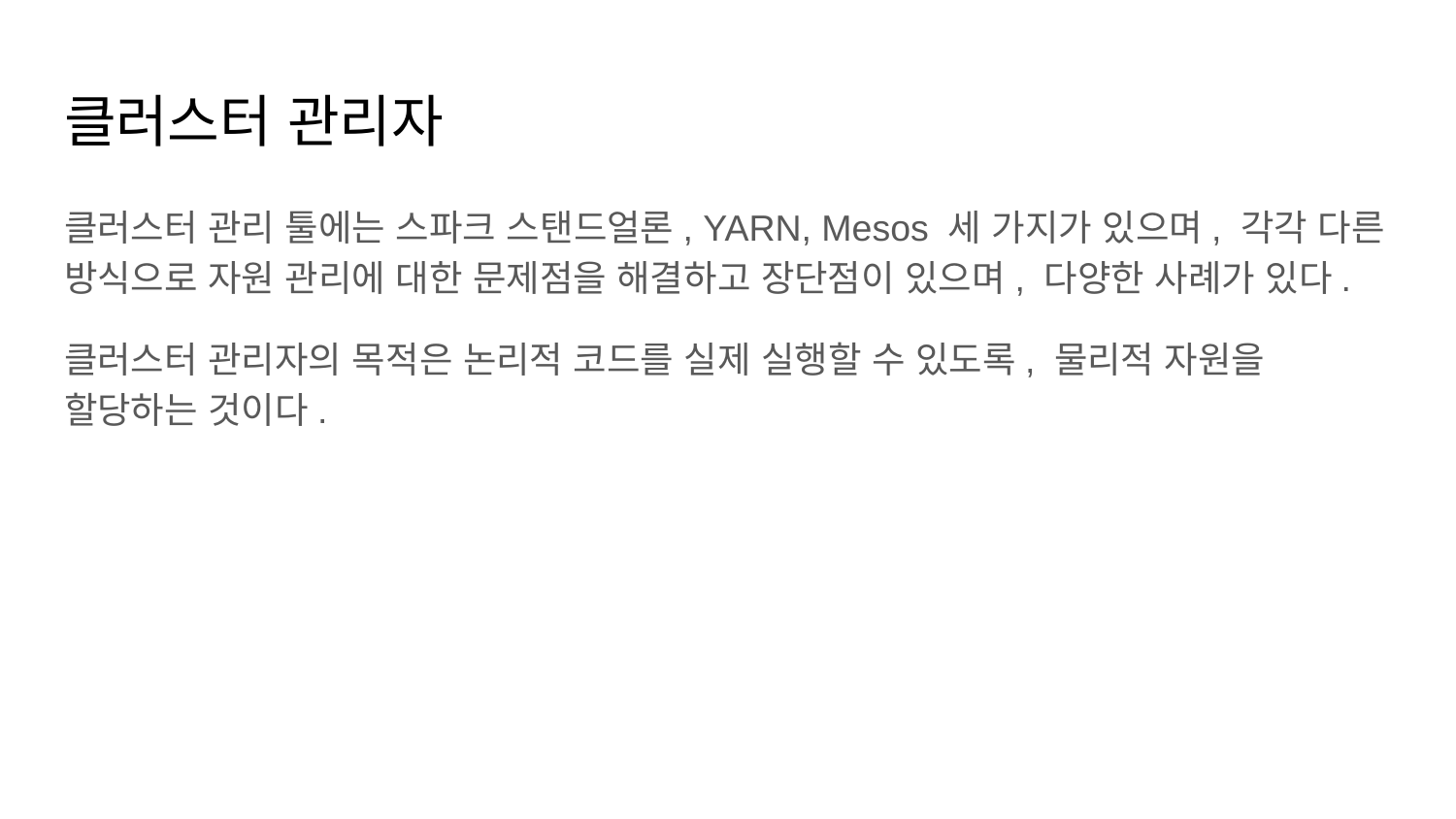

# 클러스터 관리자
클러스터 관리 툴에는 스파크 스탠드얼론, YARN, Mesos 세 가지가 있으며, 각각 다른 방식으로 자원 관리에 대한 문제점을 해결하고 장단점이 있으며, 다양한 사례가 있다.
클러스터 관리자의 목적은 논리적 코드를 실제 실행할 수 있도록, 물리적 자원을 할당하는 것이다.